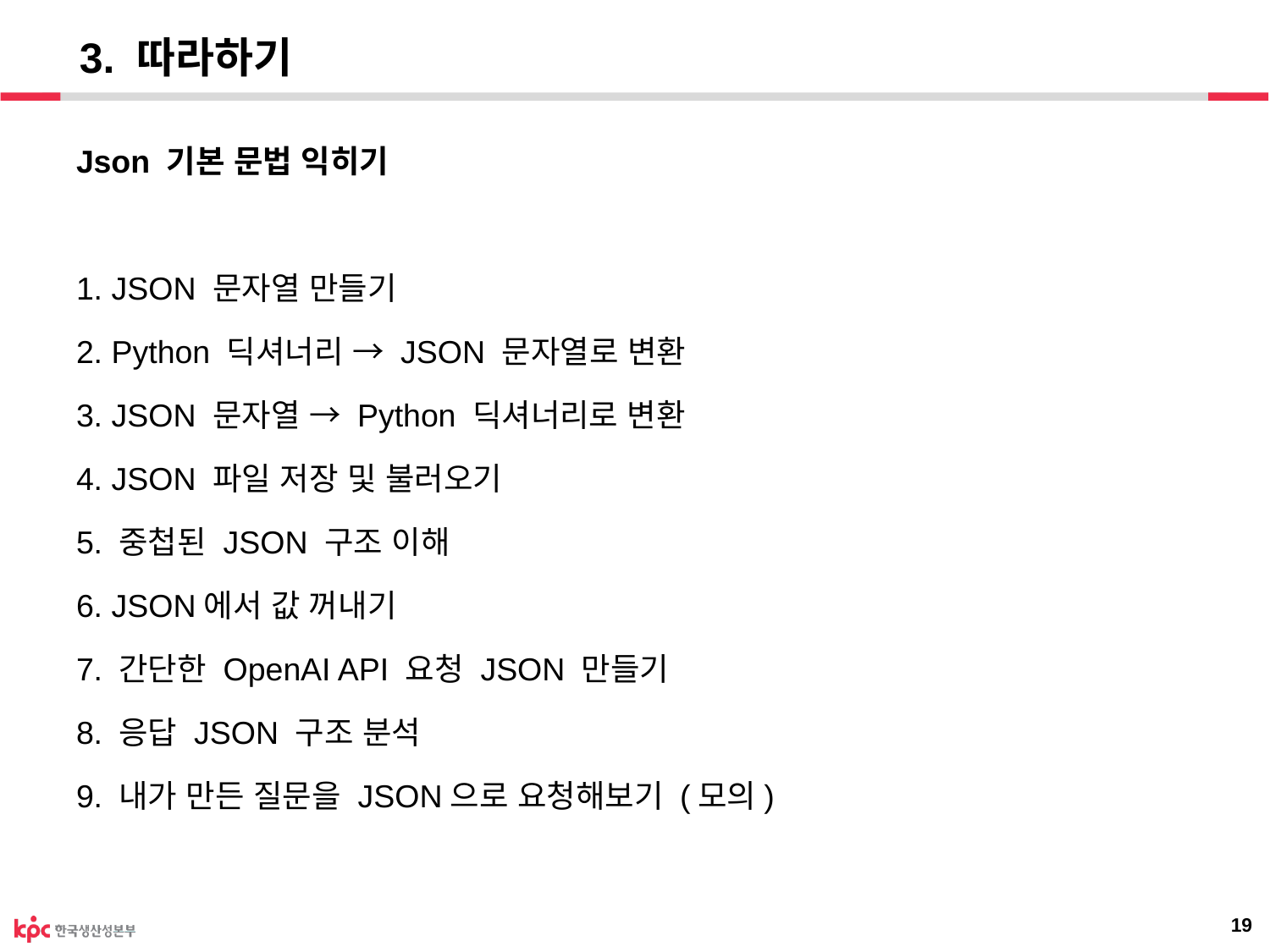

# 3. 따라하기
Json 기본 문법 익히기

1. JSON 문자열 만들기
2. Python 딕셔너리 → JSON 문자열로 변환
3. JSON 문자열 → Python 딕셔너리로 변환
4. JSON 파일 저장 및 불러오기
5. 중첩된 JSON 구조 이해
6. JSON에서 값 꺼내기
7. 간단한 OpenAI API 요청 JSON 만들기
8. 응답 JSON 구조 분석
9. 내가 만든 질문을 JSON으로 요청해보기 (모의)